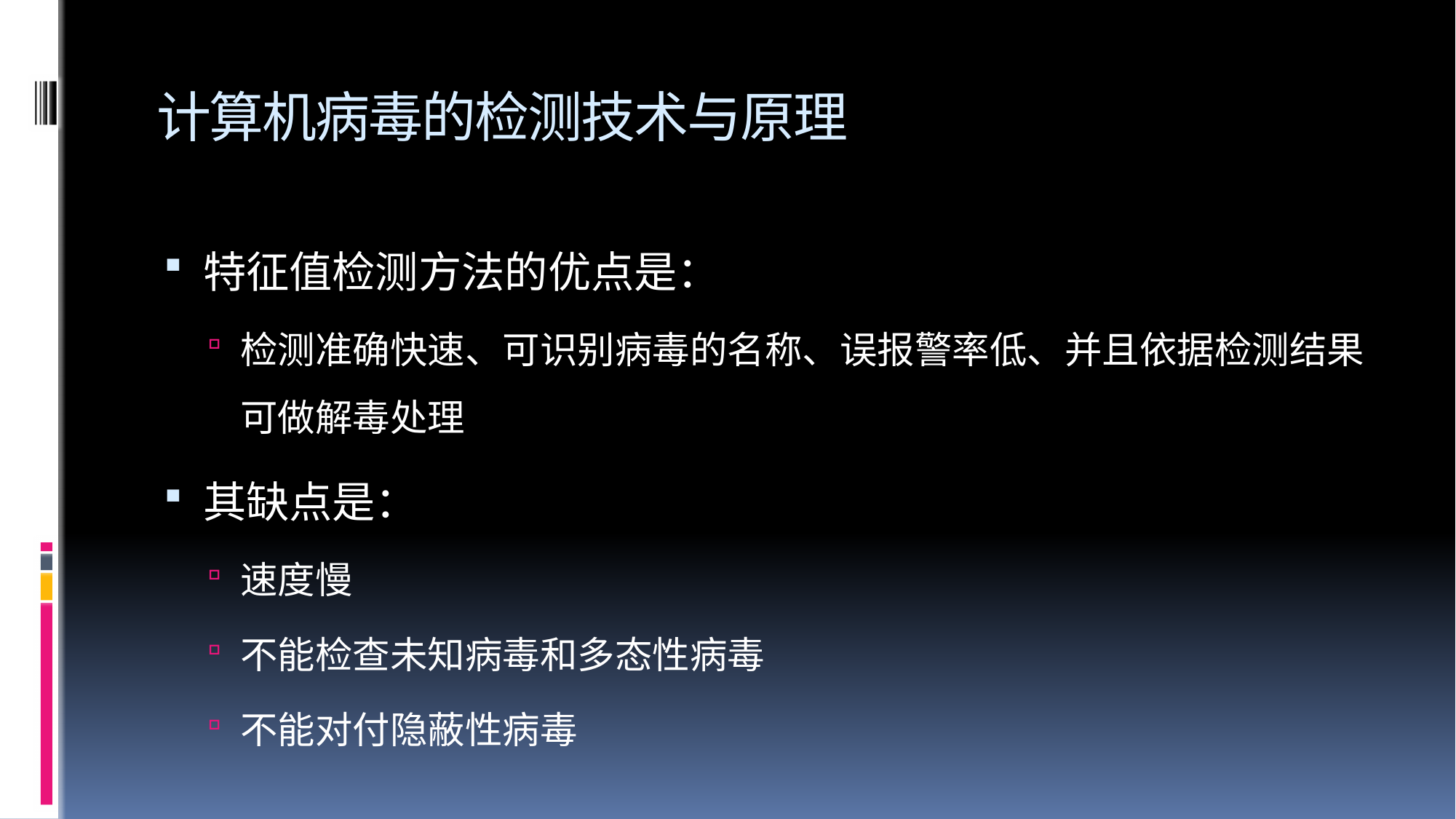

# 计算机病毒的检测技术与原理
特征值检测方法的优点是：
检测准确快速、可识别病毒的名称、误报警率低、并且依据检测结果可做解毒处理
其缺点是：
速度慢
不能检查未知病毒和多态性病毒
不能对付隐蔽性病毒